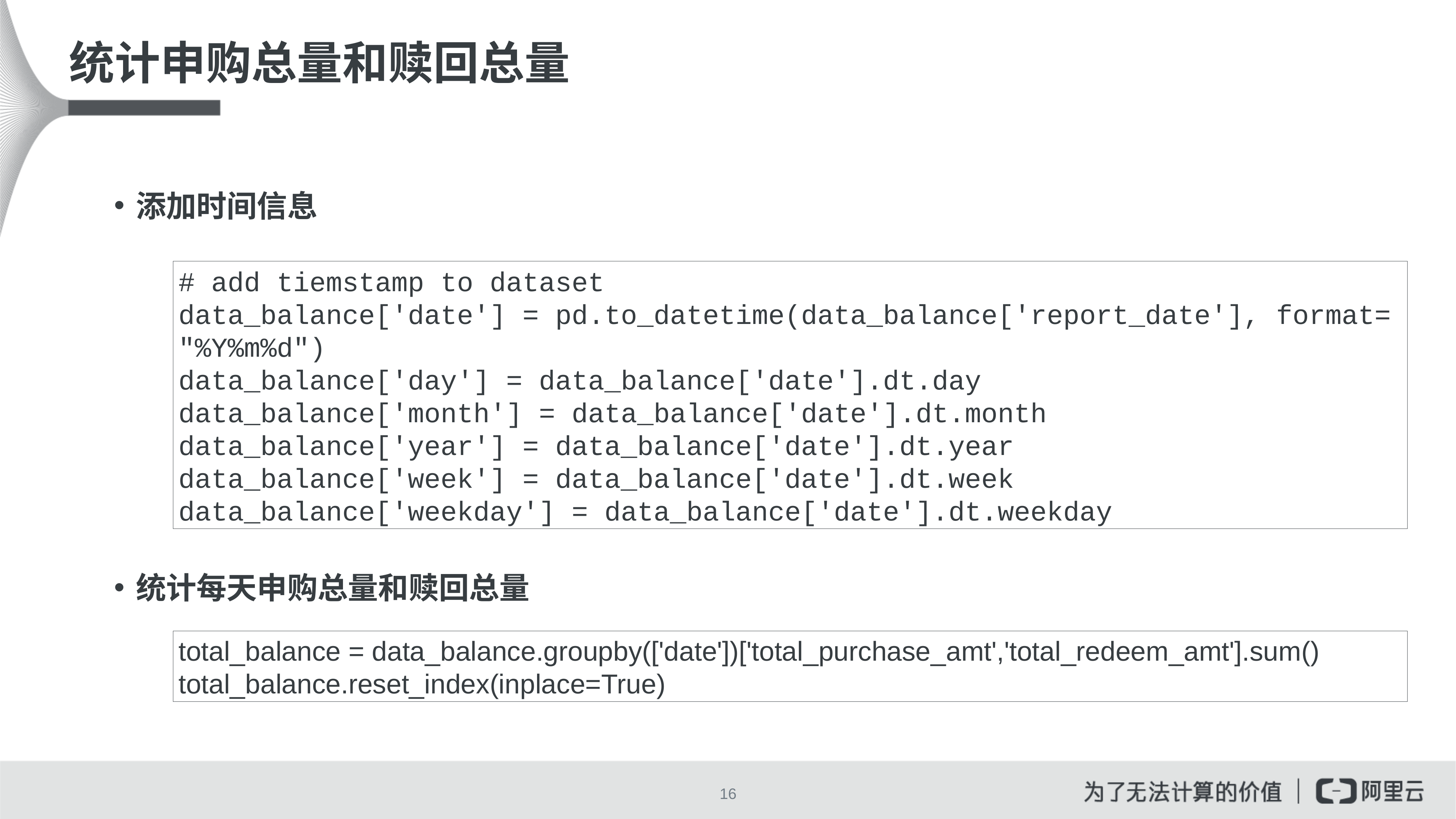

# 统计申购总量和赎回总量
添加时间信息

统计每天申购总量和赎回总量

# add tiemstamp to dataset
data_balance['date'] = pd.to_datetime(data_balance['report_date'], format= "%Y%m%d")
data_balance['day'] = data_balance['date'].dt.day
data_balance['month'] = data_balance['date'].dt.month
data_balance['year'] = data_balance['date'].dt.year
data_balance['week'] = data_balance['date'].dt.week
data_balance['weekday'] = data_balance['date'].dt.weekday

total_balance = data_balance.groupby(['date'])['total_purchase_amt','total_redeem_amt'].sum()
total_balance.reset_index(inplace=True)